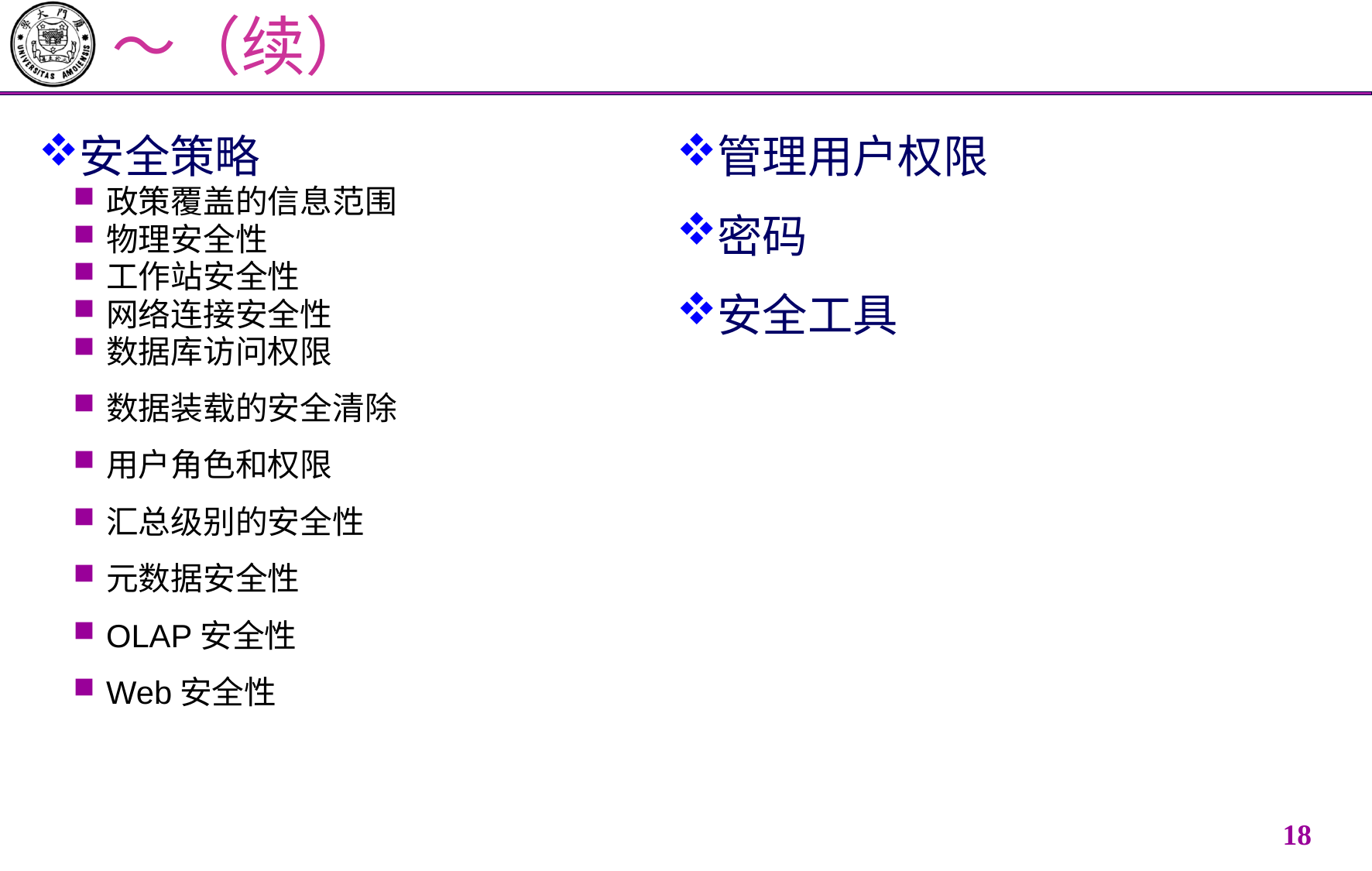

# ～（续）
安全策略
政策覆盖的信息范围
物理安全性
工作站安全性
网络连接安全性
数据库访问权限
数据装载的安全清除
用户角色和权限
汇总级别的安全性
元数据安全性
OLAP安全性
Web安全性
管理用户权限
密码
安全工具
18